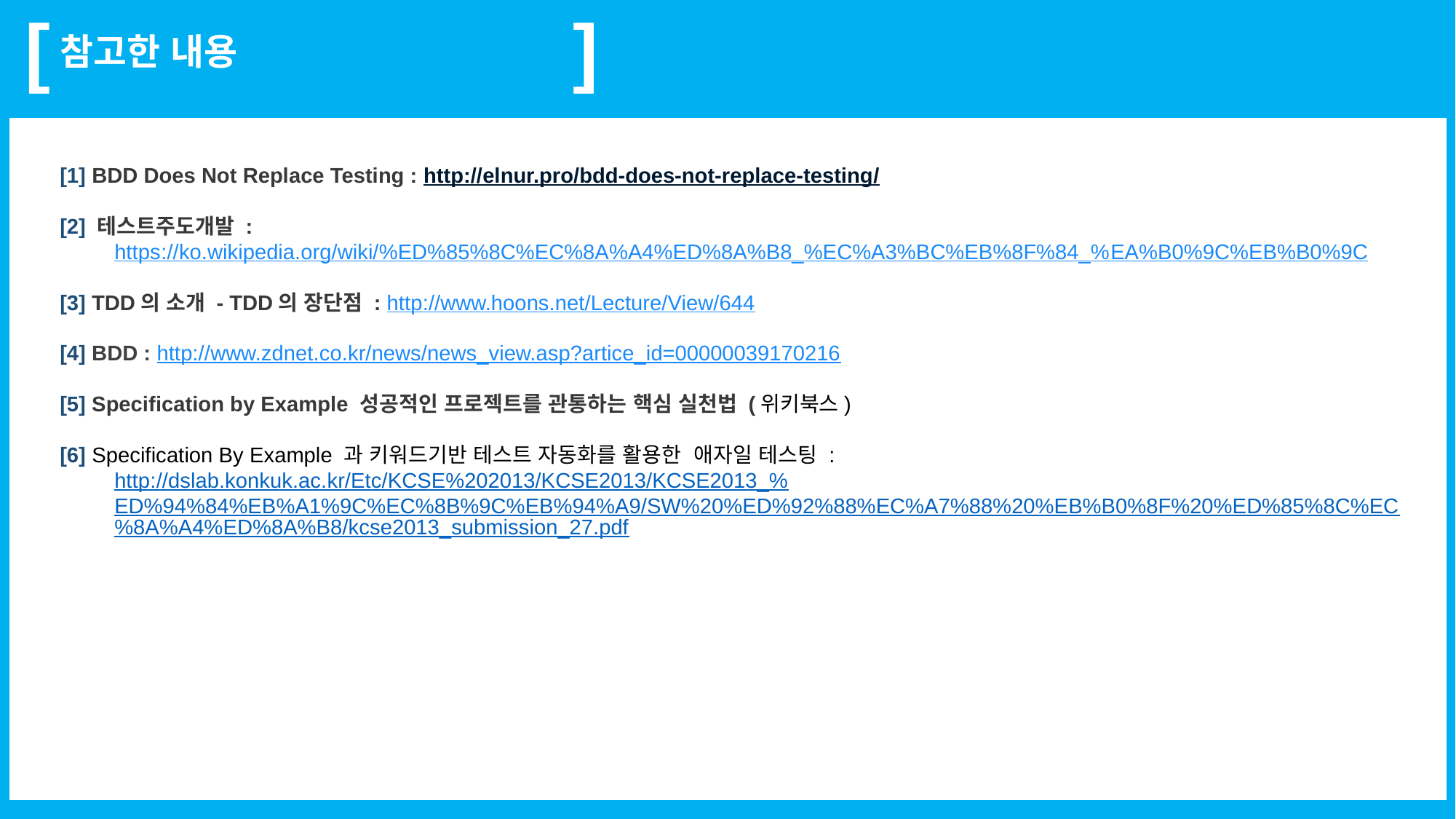

[
# 참고한 내용
]

[1] BDD Does Not Replace Testing : http://elnur.pro/bdd-does-not-replace-testing/

[2] 테스트주도개발 :
https://ko.wikipedia.org/wiki/%ED%85%8C%EC%8A%A4%ED%8A%B8_%EC%A3%BC%EB%8F%84_%EA%B0%9C%EB%B0%9C

[3] TDD의 소개 - TDD의 장단점 : http://www.hoons.net/Lecture/View/644

[4] BDD : http://www.zdnet.co.kr/news/news_view.asp?artice_id=00000039170216

[5] Specification by Example 성공적인 프로젝트를 관통하는 핵심 실천법 (위키북스)

[6] Specification By Example 과 키워드기반 테스트 자동화를 활용한  애자일 테스팅 :
http://dslab.konkuk.ac.kr/Etc/KCSE%202013/KCSE2013/KCSE2013_%ED%94%84%EB%A1%9C%EC%8B%9C%EB%94%A9/SW%20%ED%92%88%EC%A7%88%20%EB%B0%8F%20%ED%85%8C%EC%8A%A4%ED%8A%B8/kcse2013_submission_27.pdf